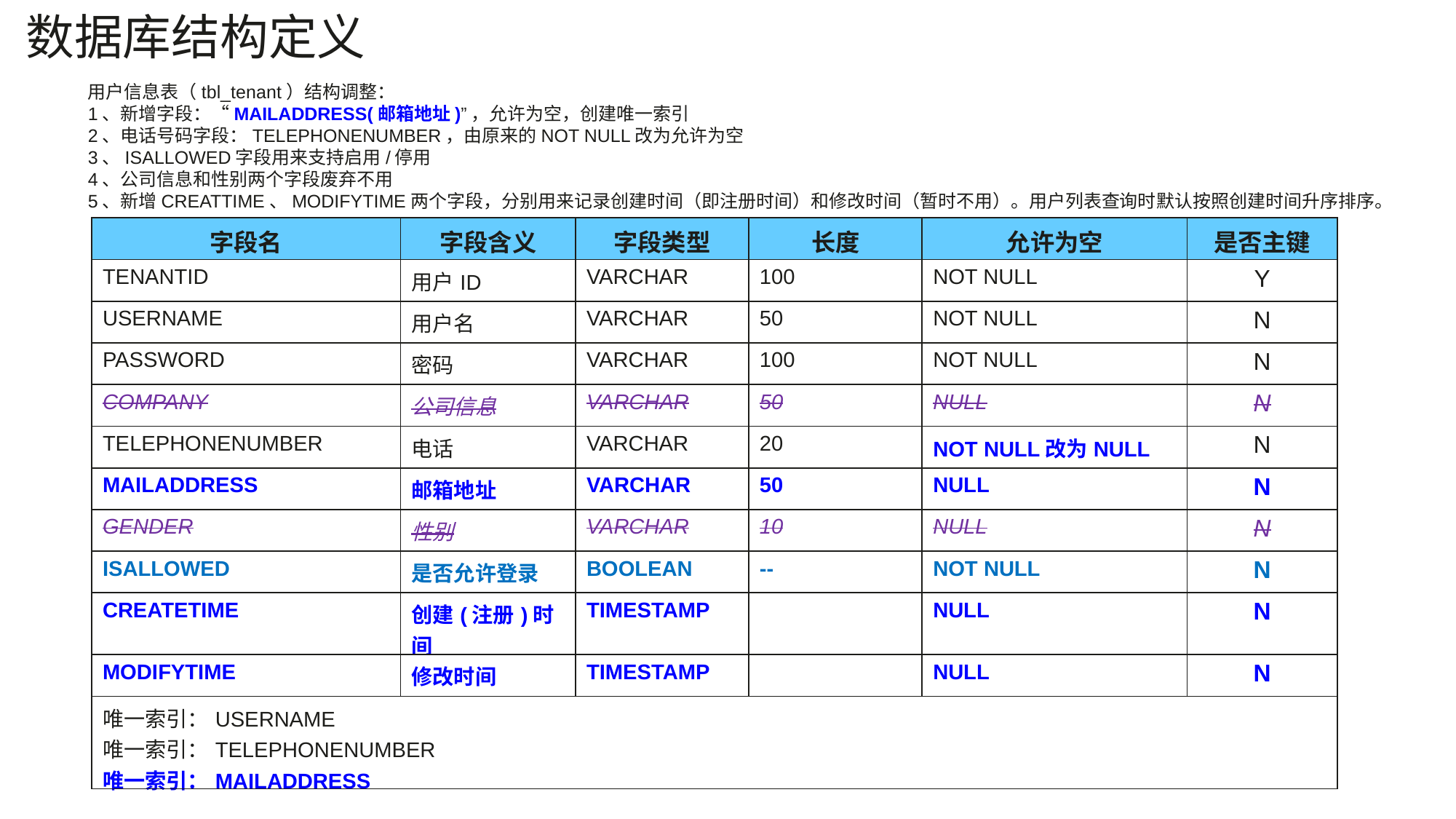

数据库结构定义
用户信息表（tbl_tenant）结构调整：
1、新增字段：“MAILADDRESS(邮箱地址)”，允许为空，创建唯一索引
2、电话号码字段：TELEPHONENUMBER，由原来的NOT NULL改为允许为空
3、ISALLOWED字段用来支持启用/停用
4、公司信息和性别两个字段废弃不用
5、新增CREATTIME、MODIFYTIME两个字段，分别用来记录创建时间（即注册时间）和修改时间（暂时不用）。用户列表查询时默认按照创建时间升序排序。
资源管理
| 字段名 | 字段含义 | 字段类型 | 长度 | 允许为空 | 是否主键 |
| --- | --- | --- | --- | --- | --- |
| TENANTID | 用户ID | VARCHAR | 100 | NOT NULL | Y |
| USERNAME | 用户名 | VARCHAR | 50 | NOT NULL | N |
| PASSWORD | 密码 | VARCHAR | 100 | NOT NULL | N |
| COMPANY | 公司信息 | VARCHAR | 50 | NULL | N |
| TELEPHONENUMBER | 电话 | VARCHAR | 20 | NOT NULL改为NULL | N |
| MAILADDRESS | 邮箱地址 | VARCHAR | 50 | NULL | N |
| GENDER | 性别 | VARCHAR | 10 | NULL | N |
| ISALLOWED | 是否允许登录 | BOOLEAN | -- | NOT NULL | N |
| CREATETIME | 创建(注册)时间 | TIMESTAMP |  | NULL | N |
| MODIFYTIME | 修改时间 | TIMESTAMP |  | NULL | N |
| 唯一索引：USERNAME 唯一索引：TELEPHONENUMBER 唯一索引：MAILADDRESS |  |  |  |  |  |